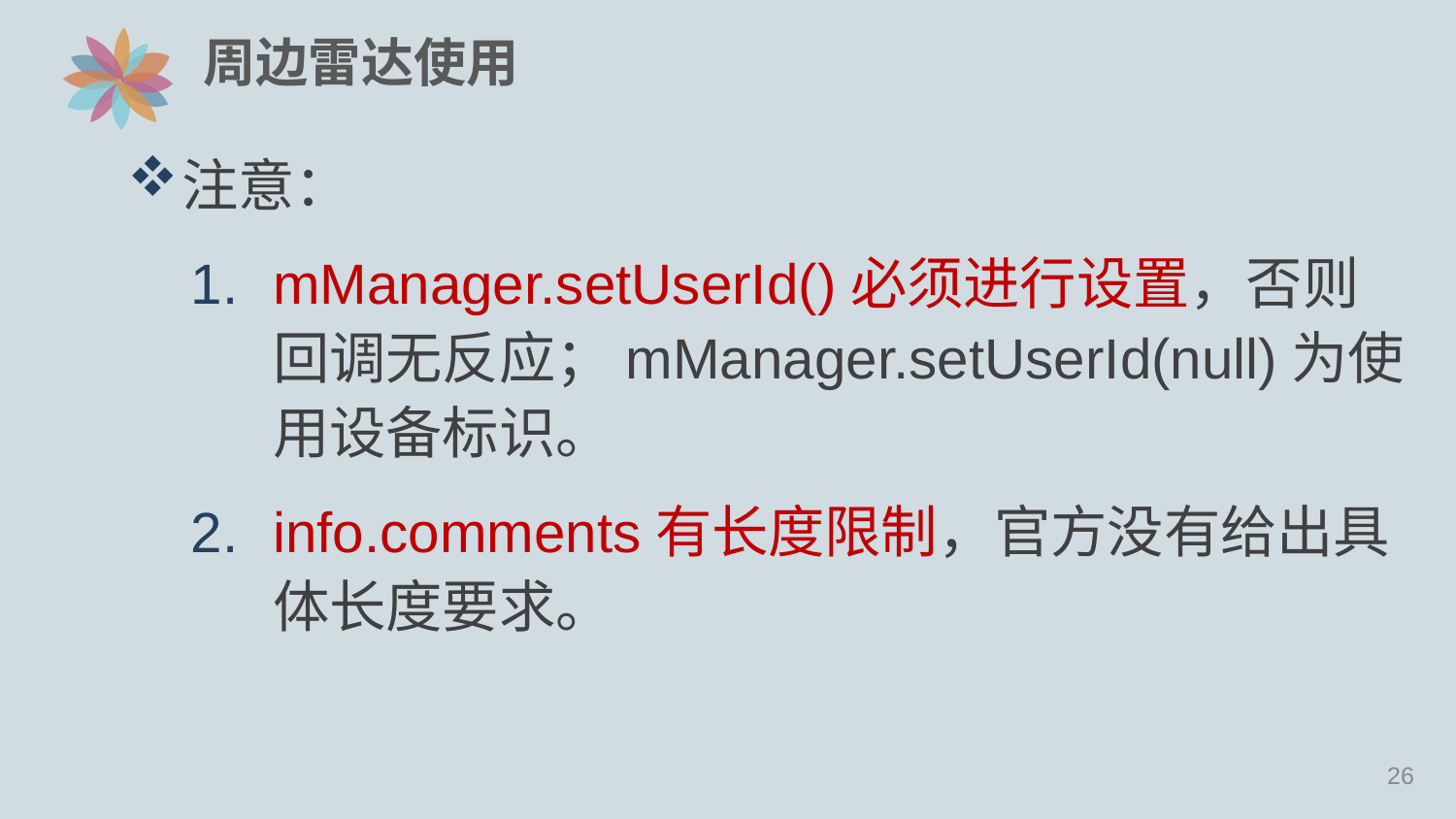

# 周边雷达使用
注意：
mManager.setUserId()必须进行设置，否则回调无反应；mManager.setUserId(null)为使用设备标识。
info.comments有长度限制，官方没有给出具体长度要求。

26